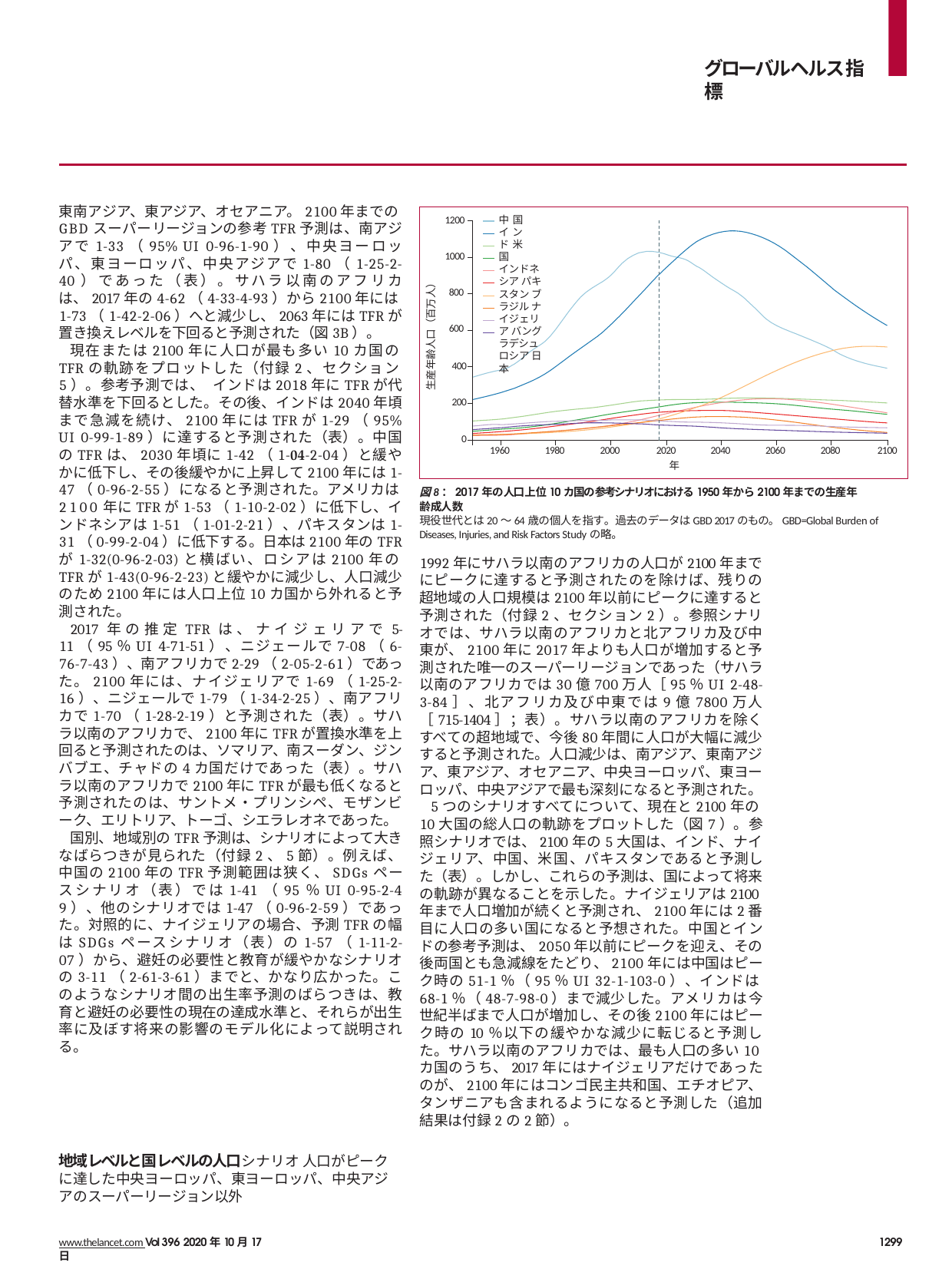

グローバルヘルス指標

東南アジア、東アジア、オセアニア。2100年までのGBDスーパーリージョンの参考TFR予測は、南アジアで1-33（95% UI 0-96-1-90）、中央ヨーロッパ、東ヨーロッパ、中央アジアで1-80（1-25-2-40）であった（表）。サハラ以南のアフリカは、2017年の4-62（4-33-4-93）から2100年には1-73（1-42-2-06）へと減少し、2063年にはTFRが置き換えレベルを下回ると予測された（図3B）。
現在または2100年に人口が最も多い10カ国のTFRの軌跡をプロットした（付録2、セクション5）。参考予測では、インドは2018年にTFRが代替水準を下回るとした。その後、インドは2040年頃まで急減を続け、2100年にはTFRが1-29（95% UI 0-99-1-89）に達すると予測された（表）。中国のTFRは、2030年頃に1-42（1-04-2-04）と緩やかに低下し、その後緩やかに上昇して2100年には1-47（0-96-2-55）になると予測された。アメリカは2100年にTFRが1-53（1-10-2-02）に低下し、インドネシアは1-51（1-01-2-21）、パキスタンは1-31（0-99-2-04）に低下する。日本は2100年のTFRが1-32(0-96-2-03)と横ばい、ロシアは2100年のTFRが1-43(0-96-2-23)と緩やかに減少し、人口減少のため2100年には人口上位10カ国から外れると予測された。
2017年の推定TFRは、ナイジェリアで5-11（95％UI 4-71-51）、ニジェールで7-08（6-76-7-43）、南アフリカで2-29（2-05-2-61）であった。2100年には、ナイジェリアで1-69（1-25-2-16）、ニジェールで1-79（1-34-2-25）、南アフリカで1-70（1-28-2-19）と予測された（表）。サハラ以南のアフリカで、2100年にTFRが置換水準を上回ると予測されたのは、ソマリア、南スーダン、ジンバブエ、チャドの4カ国だけであった（表）。サハラ以南のアフリカで2100年にTFRが最も低くなると予測されたのは、サントメ・プリンシペ、モザンビーク、エリトリア、トーゴ、シエラレオネであった。
国別、地域別のTFR予測は、シナリオによって大きなばらつきが見られた（付録2、5節）。例えば、中国の2100年のTFR予測範囲は狭く、SDGsペースシナリオ（表）では1-41（95％UI 0-95-2-49）、他のシナリオでは1-47（0-96-2-59）であった。対照的に、ナイジェリアの場合、予測TFRの幅はSDGsペースシナリオ（表）の1-57（1-11-2-07）から、避妊の必要性と教育が緩やかなシナリオの3-11（2-61-3-61）までと、かなり広かった。このようなシナリオ間の出生率予測のばらつきは、教育と避妊の必要性の現在の達成水準と、それらが出生率に及ぼす将来の影響のモデル化によって説明される。

中国 インド 米国
インドネシア パキスタン ブラジル ナイジェリア バングラデシュ ロシア 日本
1200

1000

800

600

生産年齢人口（百万人）
400

200

0

2020
年

1960
1980
2000
2040
2060
2080
2100
図8：2017年の人口上位10カ国の参考シナリオにおける1950年から2100年までの生産年齢成人数
現役世代とは20～64歳の個人を指す。過去のデータはGBD 2017のもの。GBD=Global Burden of Diseases, Injuries, and Risk Factors Studyの略。
1992年にサハラ以南のアフリカの人口が2100年までにピークに達すると予測されたのを除けば、残りの超地域の人口規模は2100年以前にピークに達すると予測された（付録2、セクション2）。参照シナリオでは、サハラ以南のアフリカと北アフリカ及び中東が、2100年に2017年よりも人口が増加すると予測された唯一のスーパーリージョンであった（サハラ以南のアフリカでは30億700万人［95％UI 2-48-3-84］、北アフリカ及び中東では9億7800万人［715-1404］；表）。サハラ以南のアフリカを除くすべての超地域で、今後80年間に人口が大幅に減少すると予測された。人口減少は、南アジア、東南アジア、東アジア、オセアニア、中央ヨーロッパ、東ヨーロッパ、中央アジアで最も深刻になると予測された。
5つのシナリオすべてについて、現在と2100年の10大国の総人口の軌跡をプロットした（図7）。参照シナリオでは、2100年の5大国は、インド、ナイジェリア、中国、米国、パキスタンであると予測した（表）。しかし、これらの予測は、国によって将来の軌跡が異なることを示した。ナイジェリアは2100年まで人口増加が続くと予測され、2100年には2番目に人口の多い国になると予想された。中国とインドの参考予測は、2050年以前にピークを迎え、その後両国とも急減線をたどり、2100年には中国はピーク時の51-1％（95％UI 32-1-103-0）、インドは68-1％（48-7-98-0）まで減少した。アメリカは今世紀半ばまで人口が増加し、その後2100年にはピーク時の10％以下の緩やかな減少に転じると予測した。サハラ以南のアフリカでは、最も人口の多い10カ国のうち、2017年にはナイジェリアだけであったのが、2100年にはコンゴ民主共和国、エチオピア、タンザニアも含まれるようになると予測した（追加結果は付録2の2節）。
地域レベルと国レベルの人口シナリオ 人口がピークに達した中央ヨーロッパ、東ヨーロッパ、中央アジアのスーパーリージョン以外
www.thelancet.com Vol 396 2020年10月17日
1299